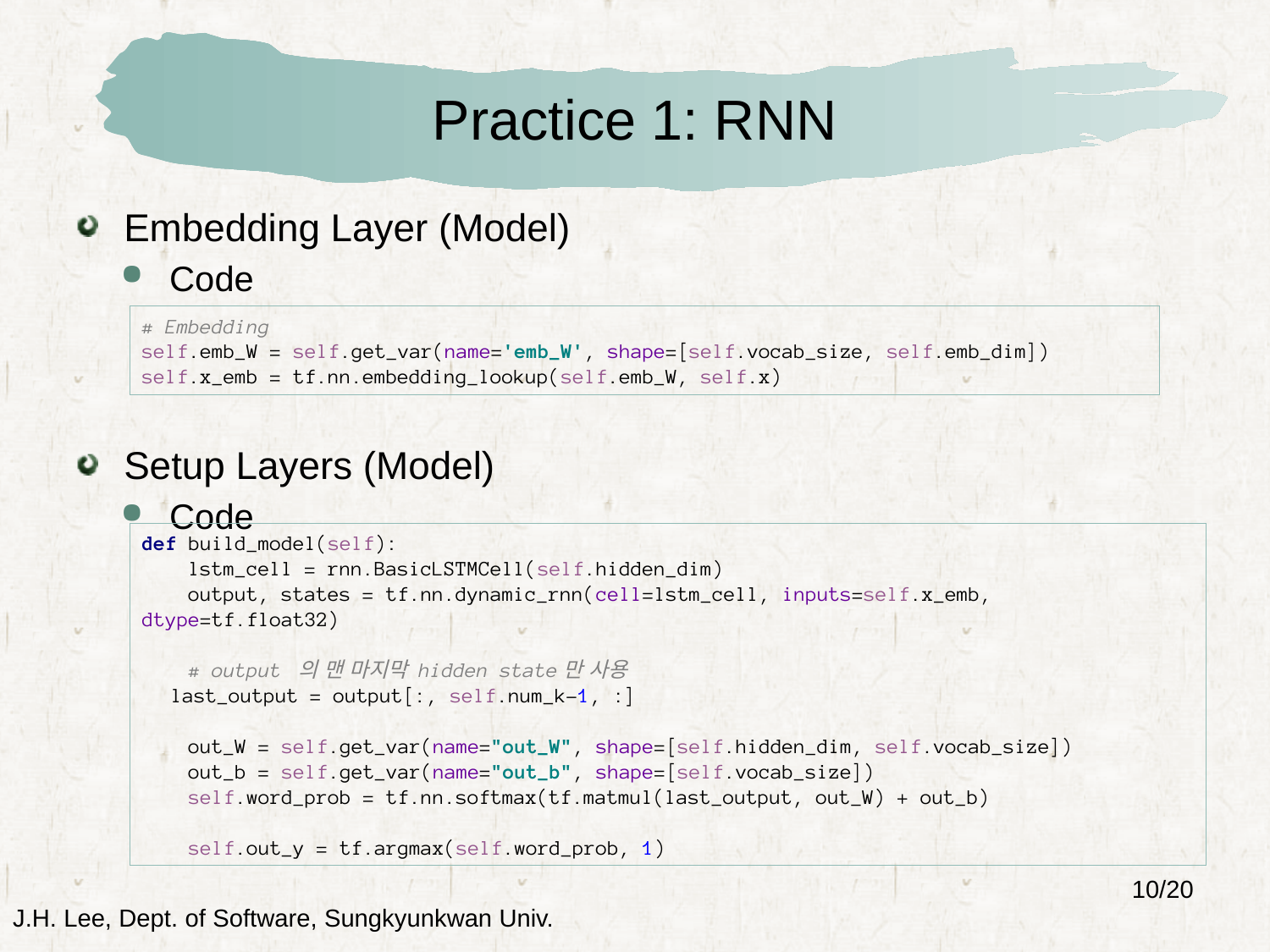

# Practice 1: RNN
Embedding Layer (Model)
Code

Setup Layers (Model)
Code

# Embedding self.emb_W = self.get_var(name='emb_W', shape=[self.vocab_size, self.emb_dim]) self.x_emb = tf.nn.embedding_lookup(self.emb_W, self.x)
def build_model(self):
    lstm_cell = rnn.BasicLSTMCell(self.hidden_dim)
    output, states = tf.nn.dynamic_rnn(cell=lstm_cell, inputs=self.x_emb, dtype=tf.float32)
    # output 의 맨 마지막 hidden state만 사용
    last_output = output[:, self.num_k-1, :]
    out_W = self.get_var(name="out_W", shape=[self.hidden_dim, self.vocab_size])
    out_b = self.get_var(name="out_b", shape=[self.vocab_size])
    self.word_prob = tf.nn.softmax(tf.matmul(last_output, out_W) + out_b)
    self.out_y = tf.argmax(self.word_prob, 1)
10/20
J.H. Lee, Dept. of Software, Sungkyunkwan Univ.